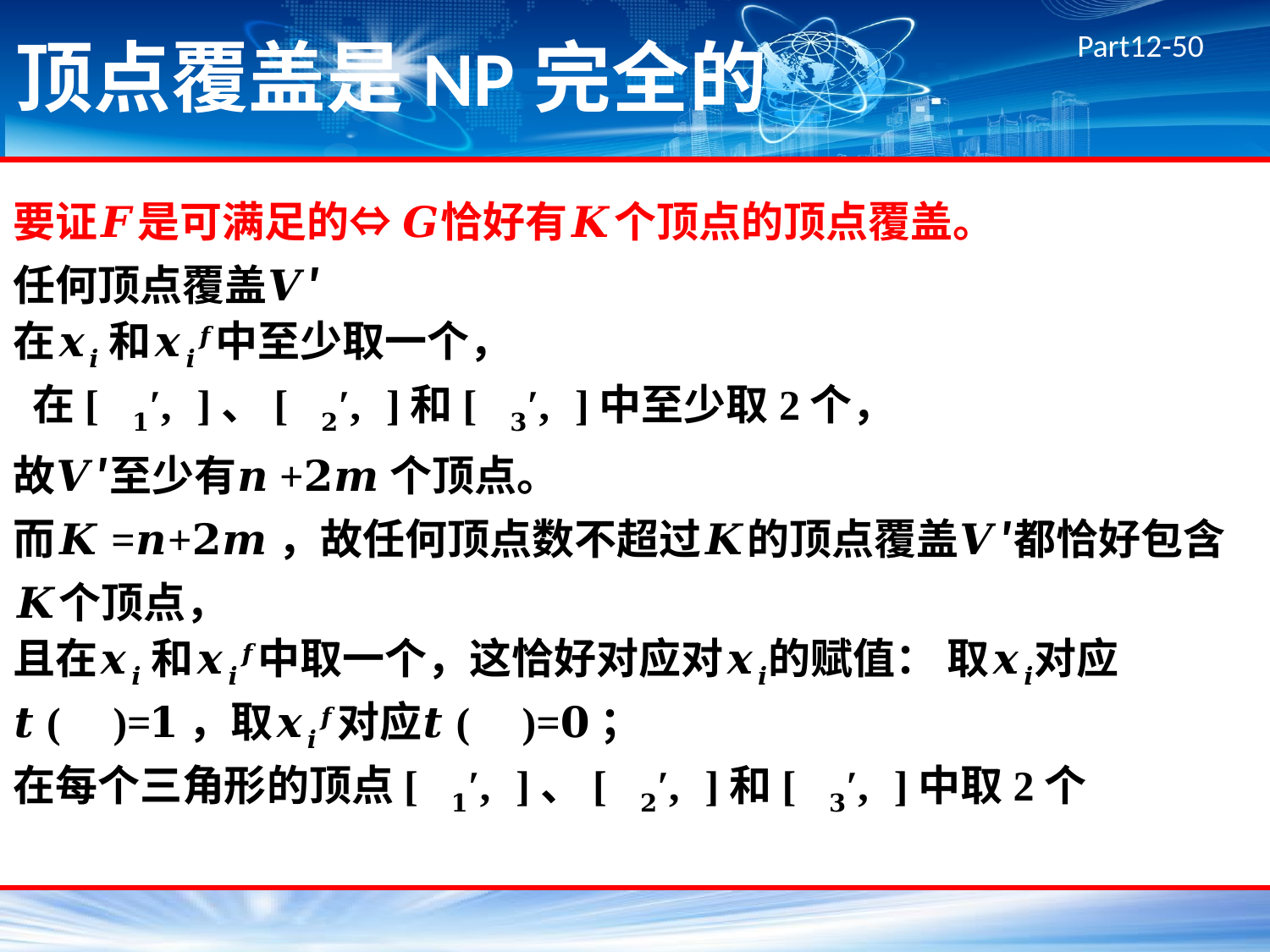

# 顶点覆盖是NP完全的
要证𝑭是可满足的⇔ 𝑮恰好有𝑲个顶点的顶点覆盖。
任何顶点覆盖𝑽′
在𝒙𝒊 和𝒙𝒊𝒇中至少取一个，
 在[𝒛𝒋𝟏′,𝒋]、[𝒛𝒋𝟐′,𝒋]和[𝒛𝒋𝟑′,𝒋]中至少取2个，
故𝑽′至少有𝒏+𝟐𝒎个顶点。
而𝑲=𝒏+𝟐𝒎，故任何顶点数不超过𝑲的顶点覆盖𝑽′都恰好包含𝑲个顶点，
且在𝒙𝒊 和𝒙𝒊𝒇中取一个，这恰好对应对𝒙𝒊的赋值： 取𝒙𝒊对应𝒕(𝒙𝒊)=𝟏，取𝒙𝒊𝒇对应𝒕(𝒙𝒊)=𝟎；
在每个三角形的顶点[𝒛𝒋𝟏′,𝒋]、[𝒛𝒋𝟐′,𝒋]和[𝒛𝒋𝟑′,𝒋]中取2个